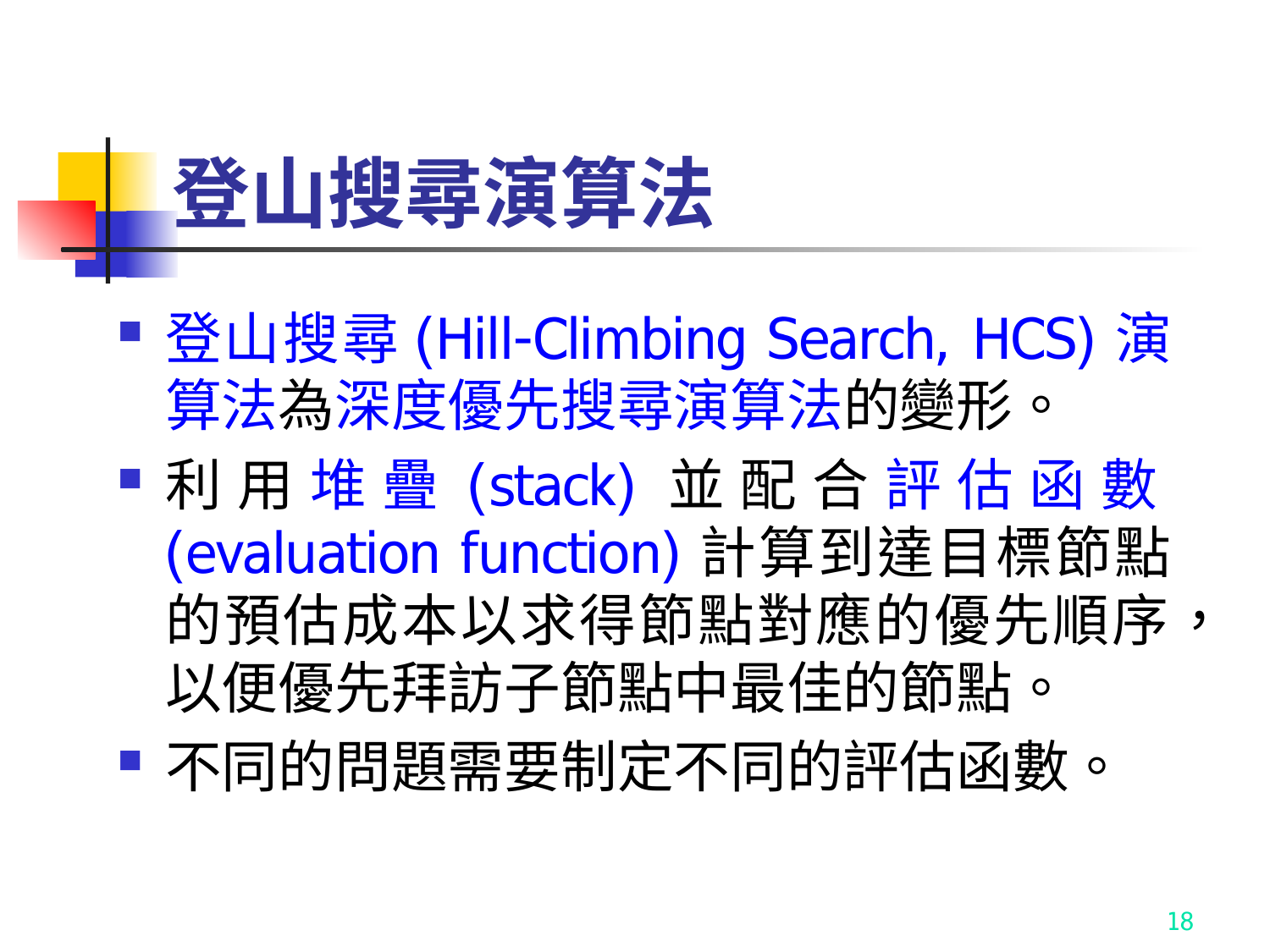

# 登山搜尋演算法
登山搜尋(Hill-Climbing Search, HCS)演算法為深度優先搜尋演算法的變形。
利用堆疊(stack)並配合評估函數(evaluation function)計算到達目標節點的預估成本以求得節點對應的優先順序，以便優先拜訪子節點中最佳的節點。
不同的問題需要制定不同的評估函數。
18